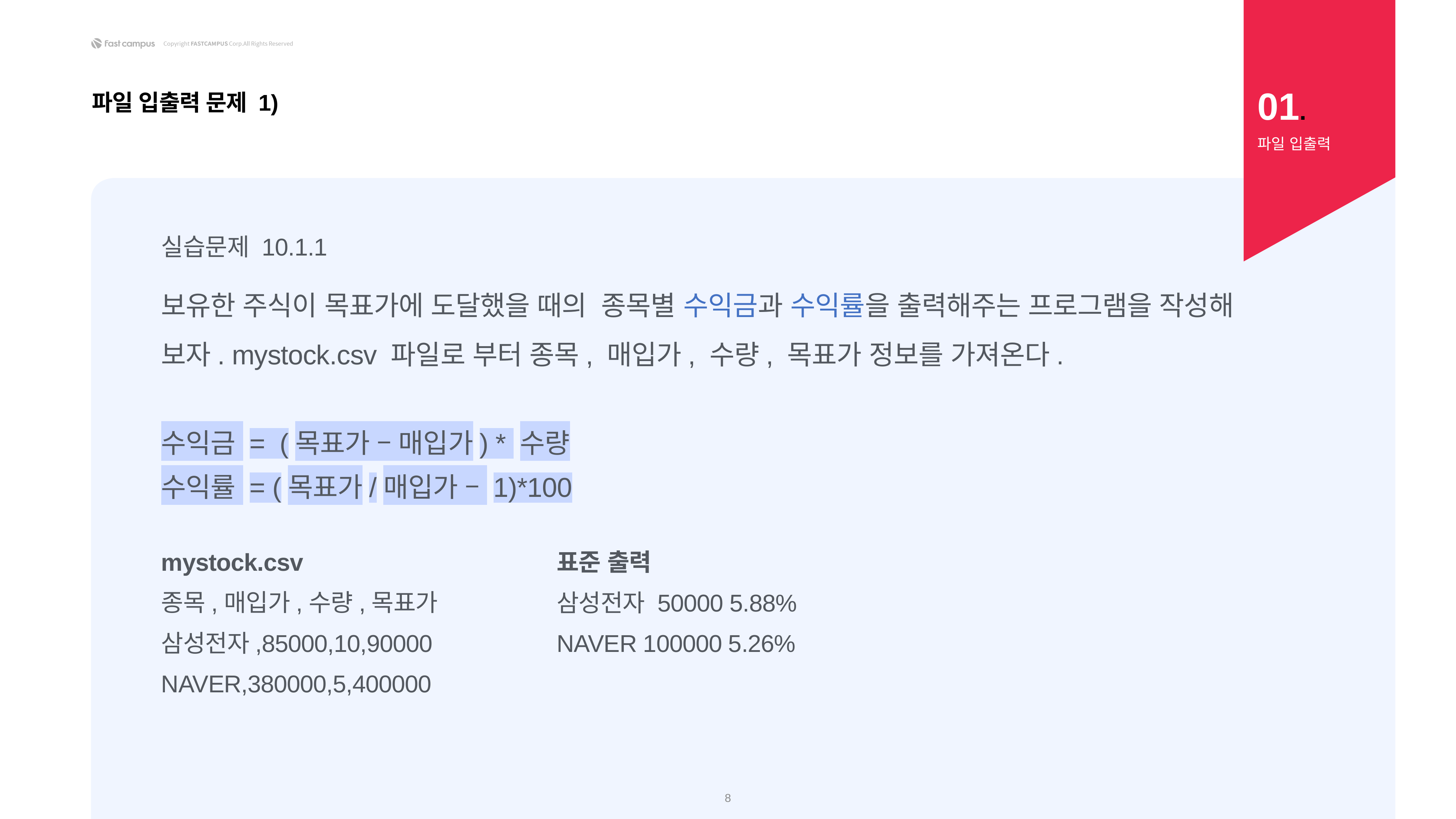

01.
파일 입출력 문제 1)
파일 입출력
실습문제 10.1.1
보유한 주식이 목표가에 도달했을 때의  종목별 수익금과 수익률을 출력해주는 프로그램을 작성해 보자. mystock.csv 파일로 부터 종목, 매입가, 수량, 목표가 정보를 가져온다.

수익금 =  (목표가 – 매입가) * 수량
수익률 = (목표가/매입가 – 1)*100
mystock.csv
종목,매입가,수량,목표가
삼성전자,85000,10,90000
NAVER,380000,5,400000
표준 출력
삼성전자 50000 5.88%
NAVER 100000 5.26%
8